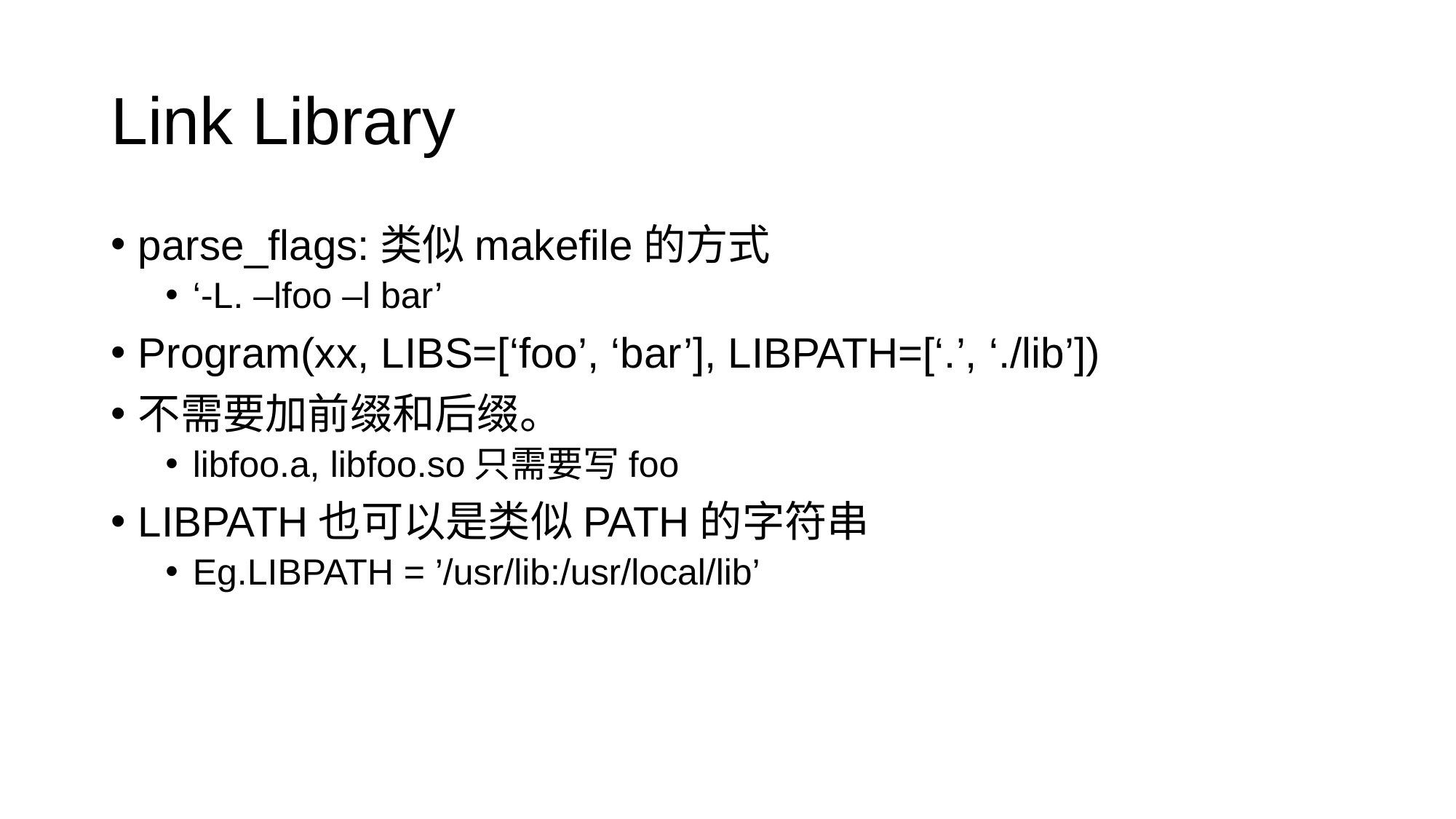

# Link Library
parse_flags:类似makefile的方式
‘-L. –lfoo –l bar’
Program(xx, LIBS=[‘foo’, ‘bar’], LIBPATH=[‘.’, ‘./lib’])
不需要加前缀和后缀。
libfoo.a, libfoo.so只需要写foo
LIBPATH也可以是类似PATH的字符串
Eg.LIBPATH = ’/usr/lib:/usr/local/lib’